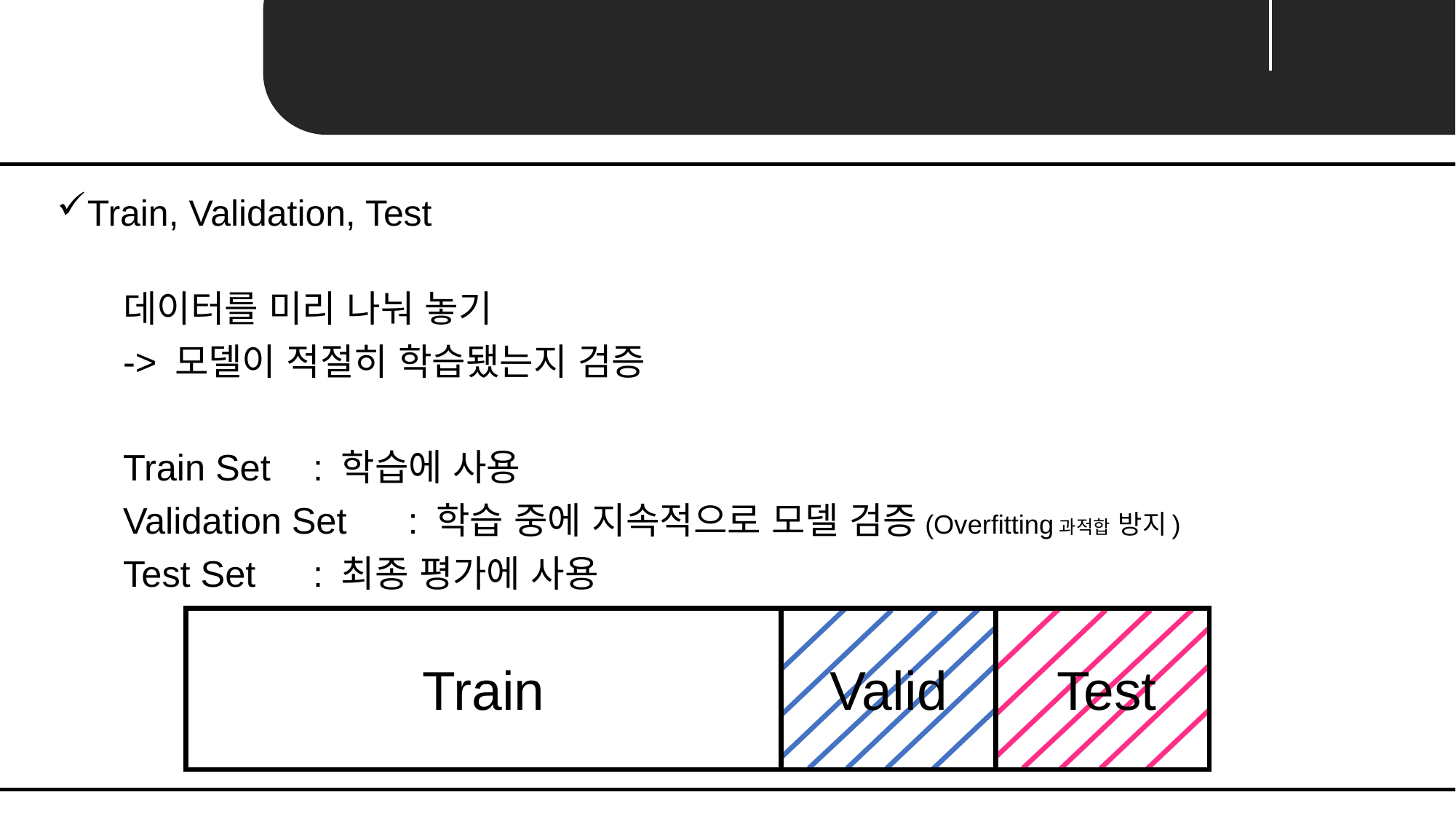

Unit  03 ㅣ경사하강법과 배치학습 구현
Train, Validation, Test
데이터를 미리 나눠 놓기
-> 모델이 적절히 학습됐는지 검증

Train Set		: 학습에 사용
Validation Set	: 학습 중에 지속적으로 모델 검증(Overfitting과적합 방지)
Test Set 		: 최종 평가에 사용

Train
Valid
Test